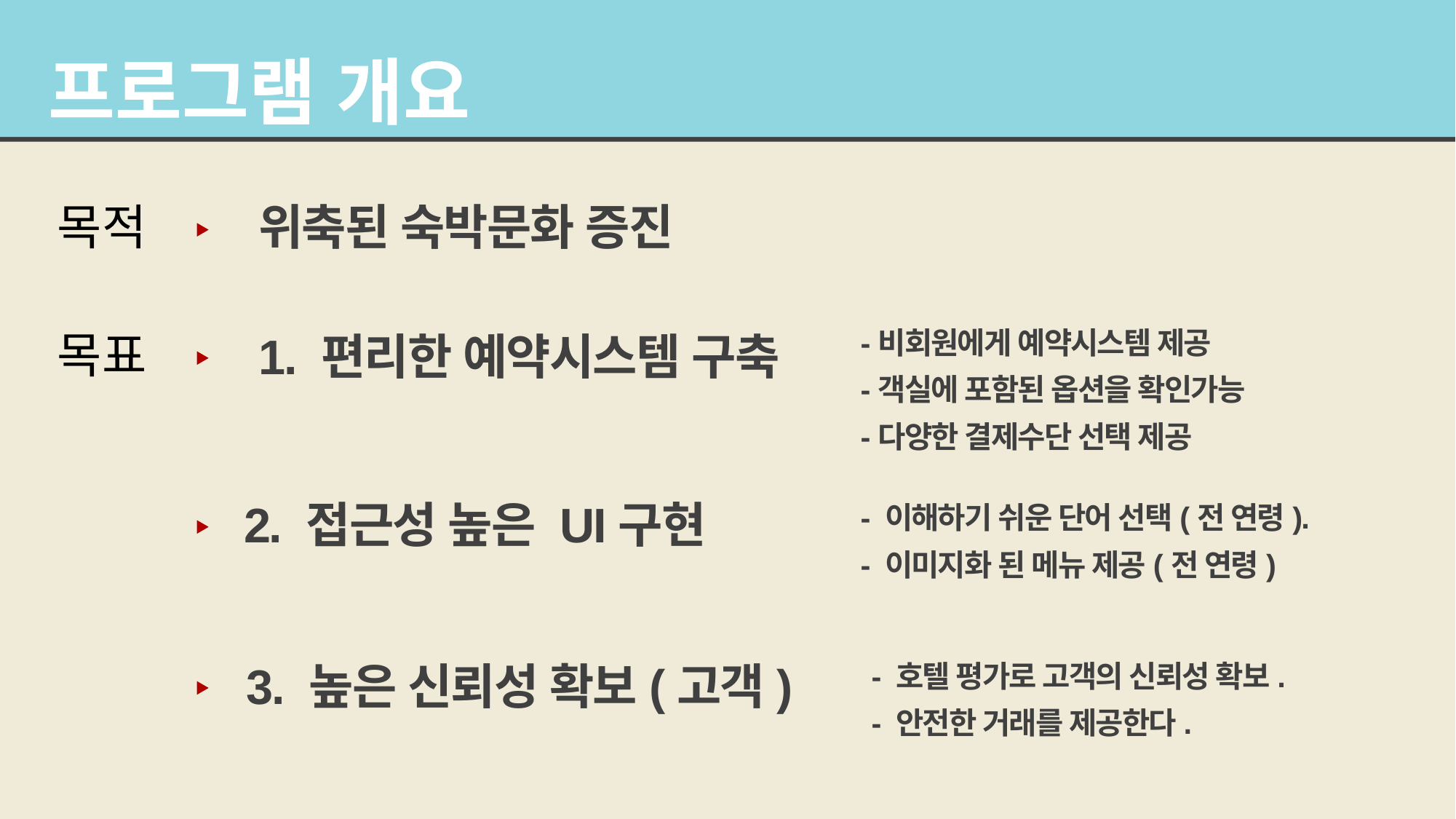

프로그램 개요
목적
위축된 숙박문화 증진

-비회원에게 예약시스템 제공
-객실에 포함된 옵션을 확인가능
-다양한 결제수단 선택 제공
목표
1. 편리한 예약시스템 구축

2. 접근성 높은 UI구현
- 이해하기 쉬운 단어 선택(전 연령).
- 이미지화 된 메뉴 제공(전 연령)

3. 높은 신뢰성 확보(고객)
- 호텔 평가로 고객의 신뢰성 확보.
- 안전한 거래를 제공한다.